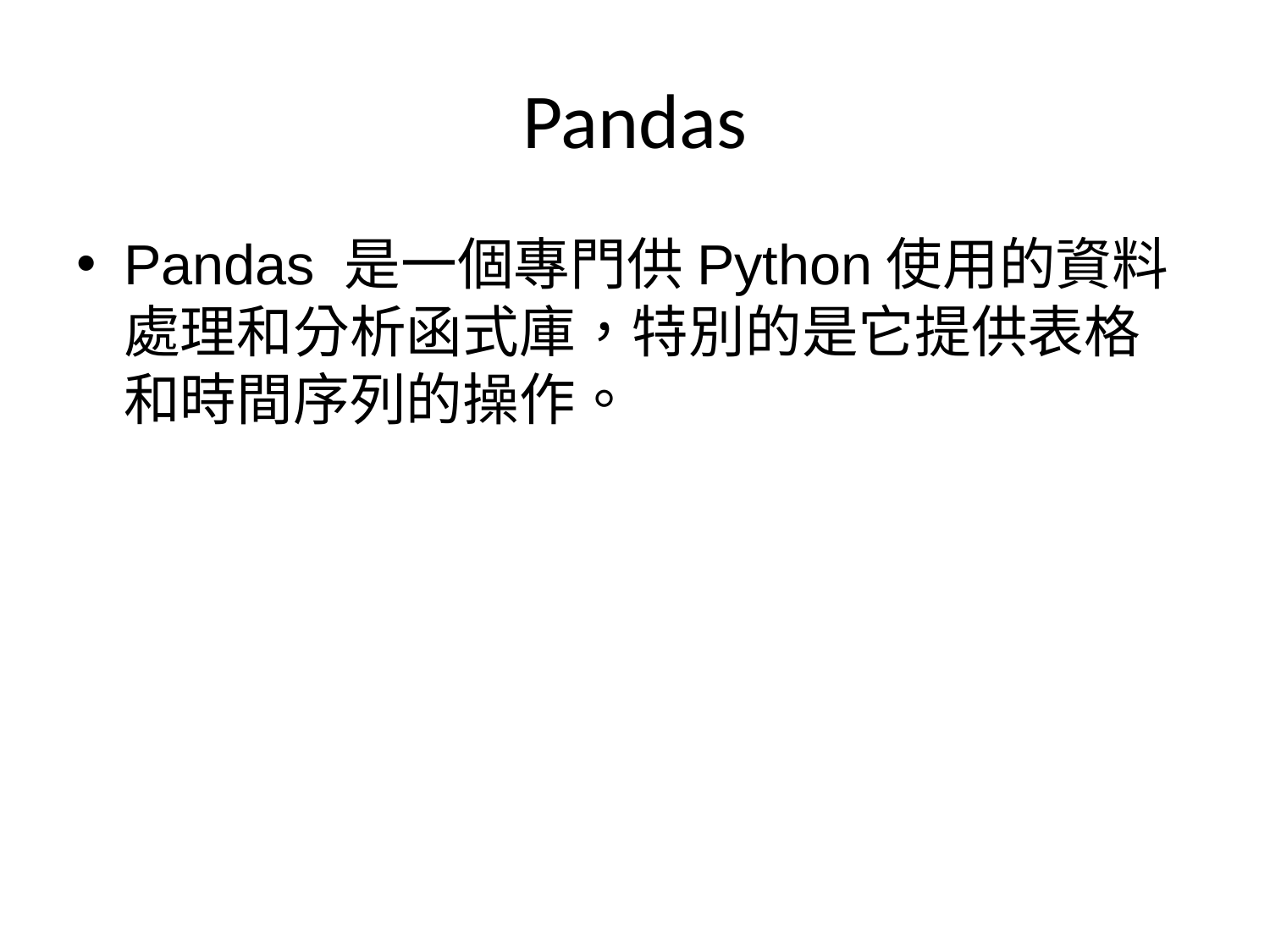

# Pandas
Pandas 是一個專門供Python使用的資料處理和分析函式庫，特別的是它提供表格和時間序列的操作。